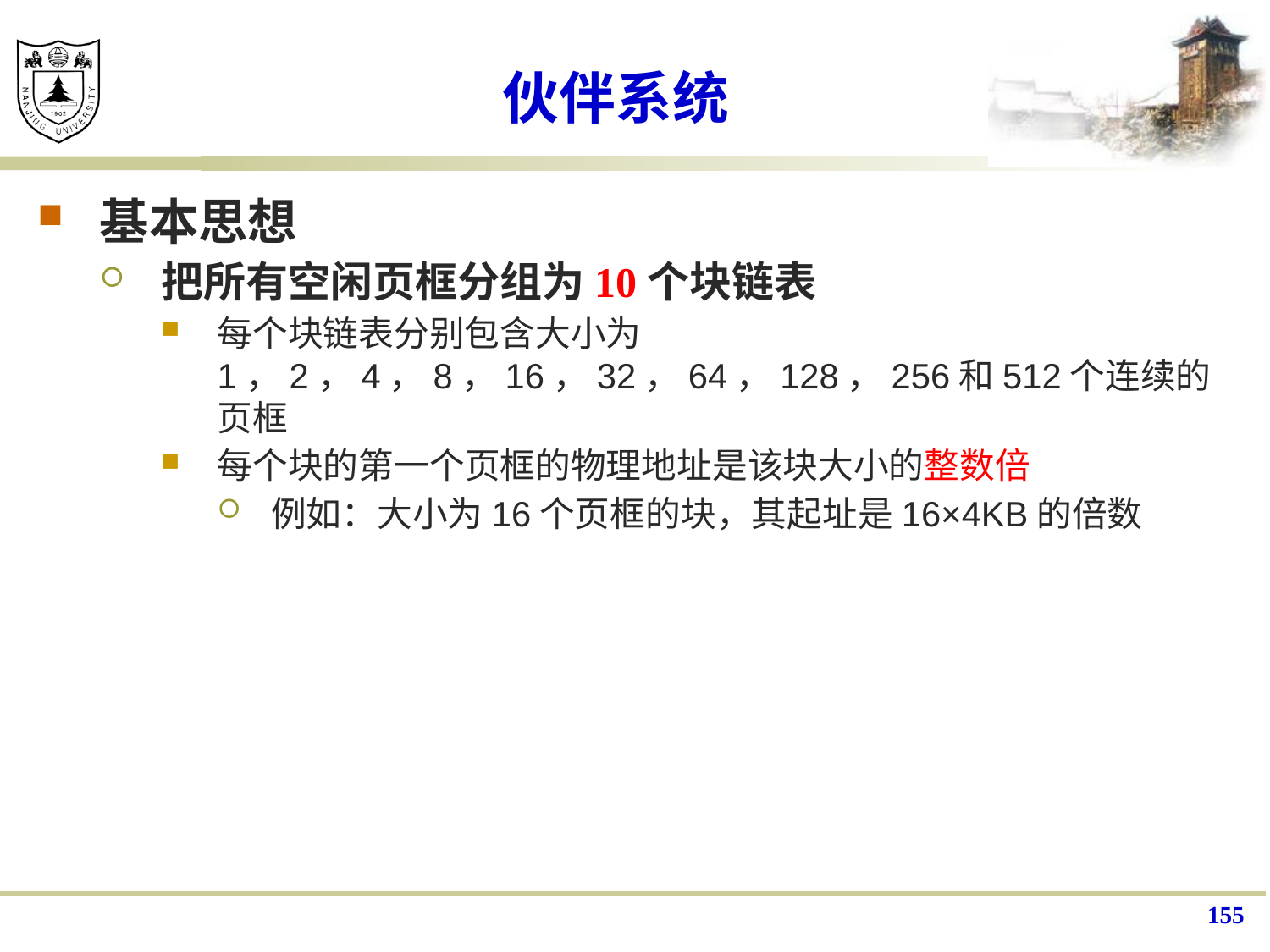

# 伙伴系统
基本思想
把所有空闲页框分组为10个块链表
每个块链表分别包含大小为1，2，4，8，16，32，64，128，256和512个连续的页框
每个块的第一个页框的物理地址是该块大小的整数倍
例如：大小为16个页框的块，其起址是16×4KB的倍数

155